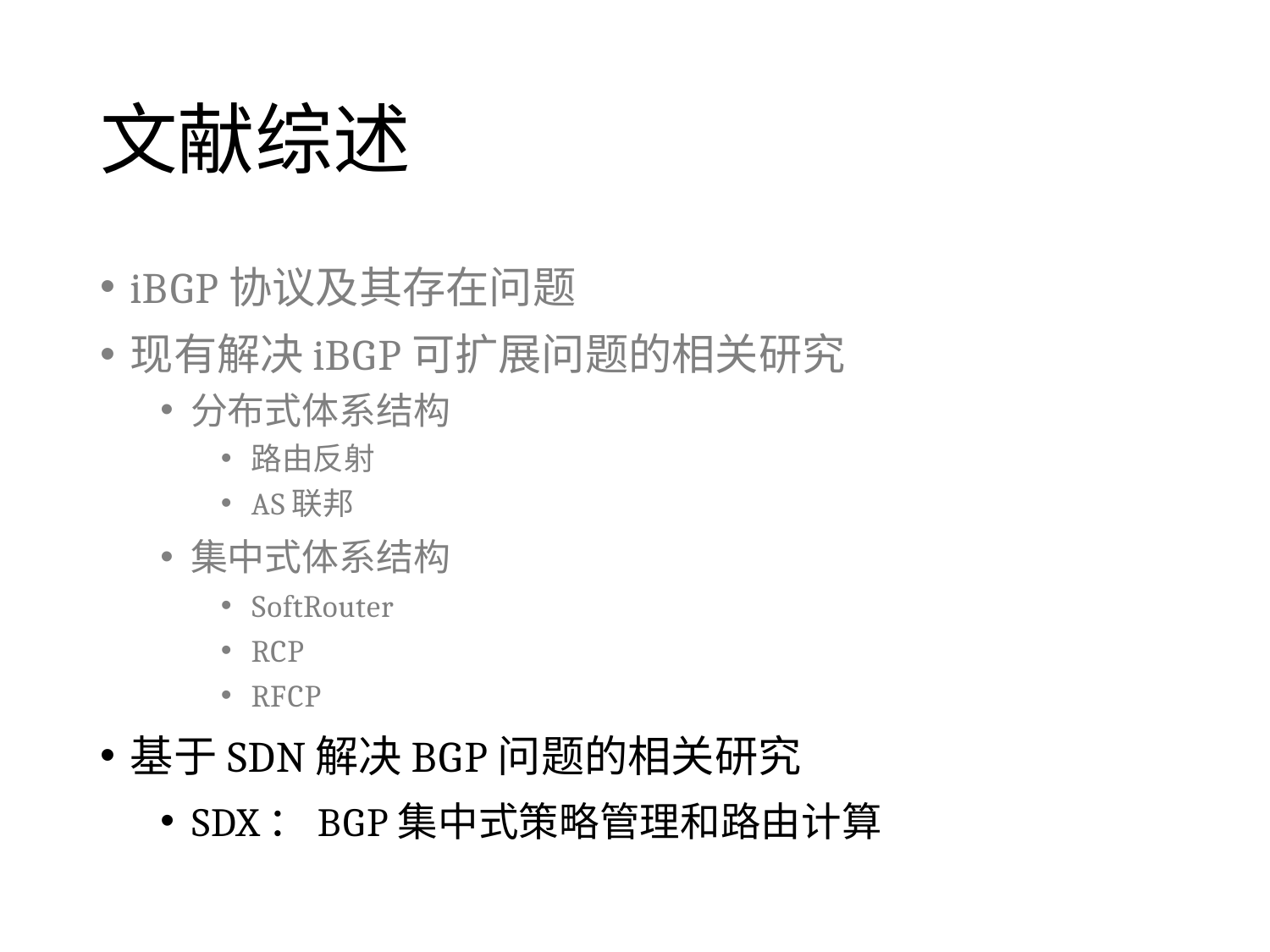

# 文献综述
iBGP协议及其存在问题
现有解决iBGP可扩展问题的相关研究
分布式体系结构
路由反射
AS联邦
集中式体系结构
SoftRouter
RCP
RFCP
基于SDN解决BGP问题的相关研究
SDX：BGP集中式策略管理和路由计算